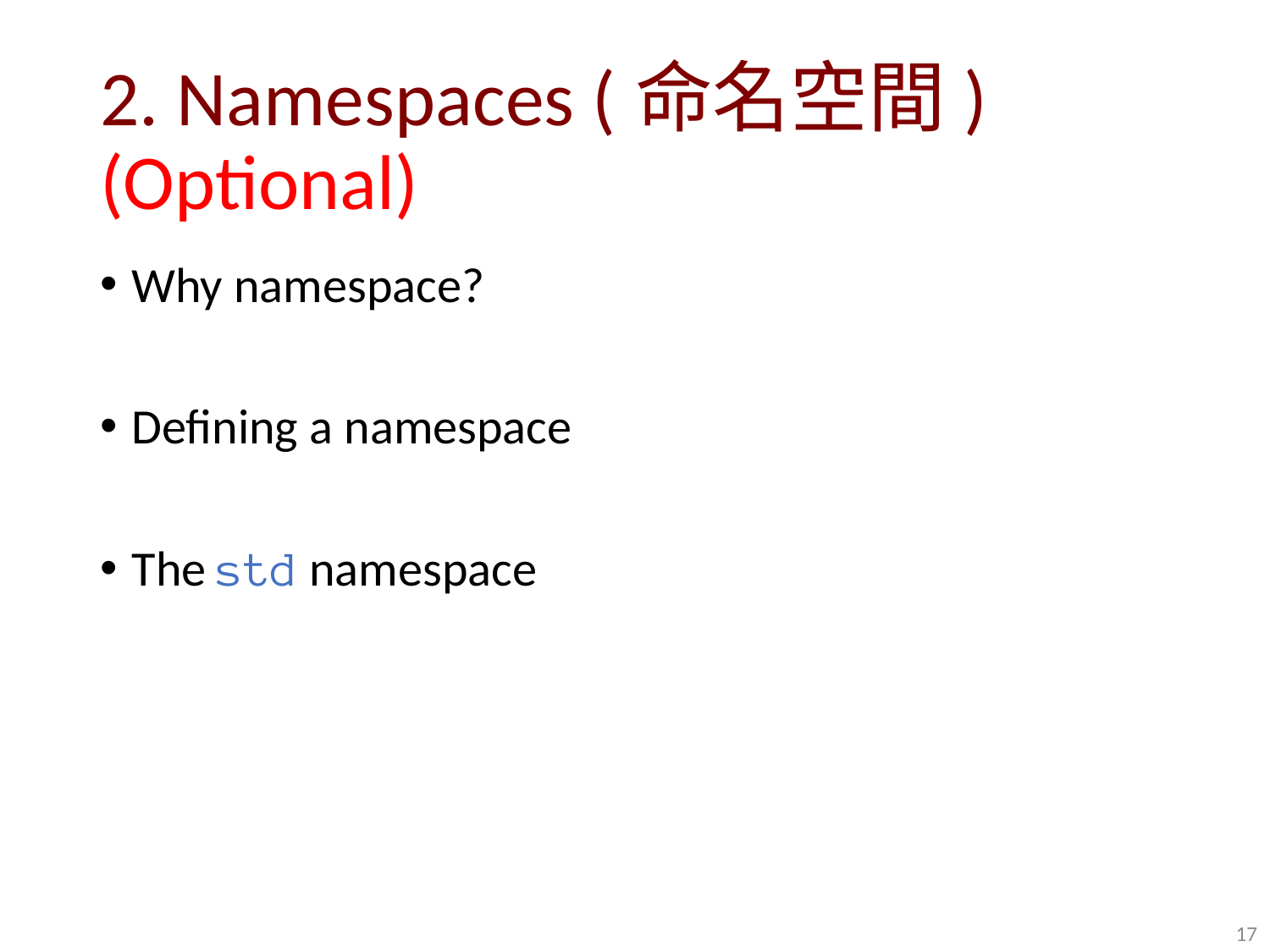

# 2. Namespaces (命名空間) (Optional)
Why namespace?

Defining a namespace

The std namespace
17